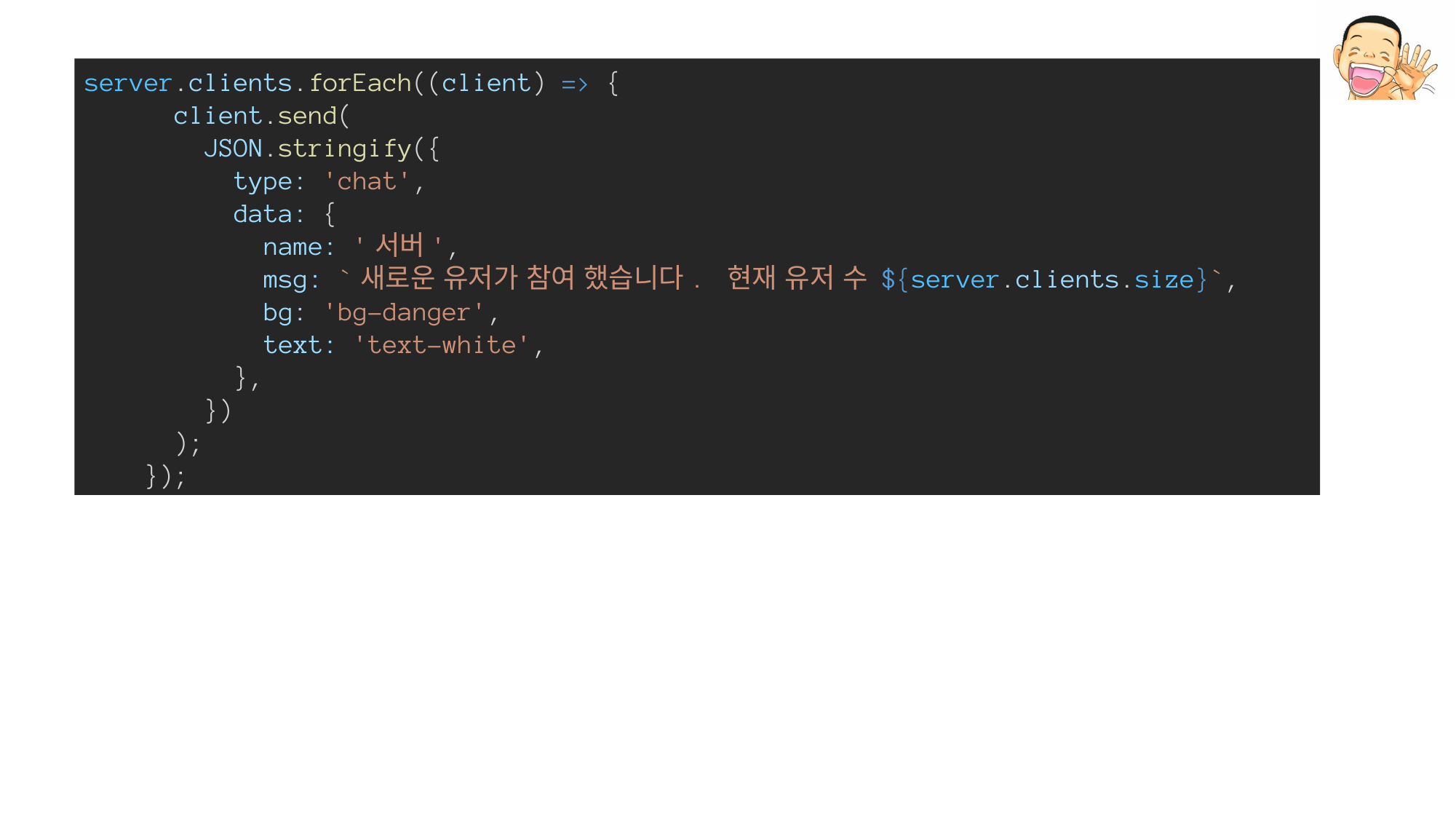

server.clients.forEach((client) => {
      client.send(
        JSON.stringify({
          type: 'chat',
          data: {
            name: '서버',
            msg: `새로운 유저가 참여 했습니다. 현재 유저 수 ${server.clients.size}`,
            bg: 'bg-danger',
            text: 'text-white',
          },
        })
      );
    });